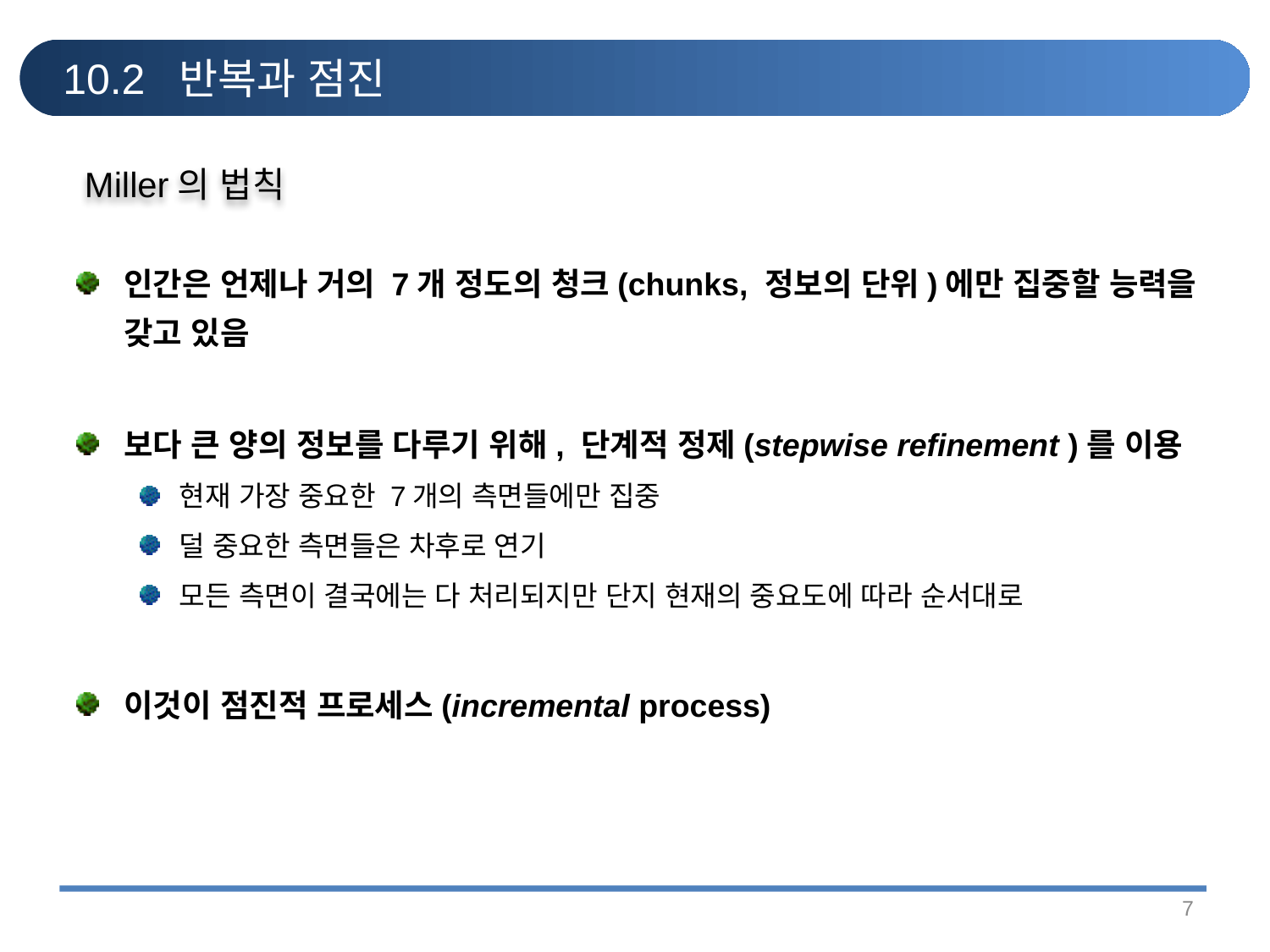

# 10.2  반복과 점진
Miller의 법칙
인간은 언제나 거의 7개 정도의 청크(chunks, 정보의 단위)에만 집중할 능력을 갖고 있음

보다 큰 양의 정보를 다루기 위해, 단계적 정제(stepwise refinement )를 이용
현재 가장 중요한 7개의 측면들에만 집중
덜 중요한 측면들은 차후로 연기
모든 측면이 결국에는 다 처리되지만 단지 현재의 중요도에 따라 순서대로

이것이 점진적 프로세스(incremental process)
7